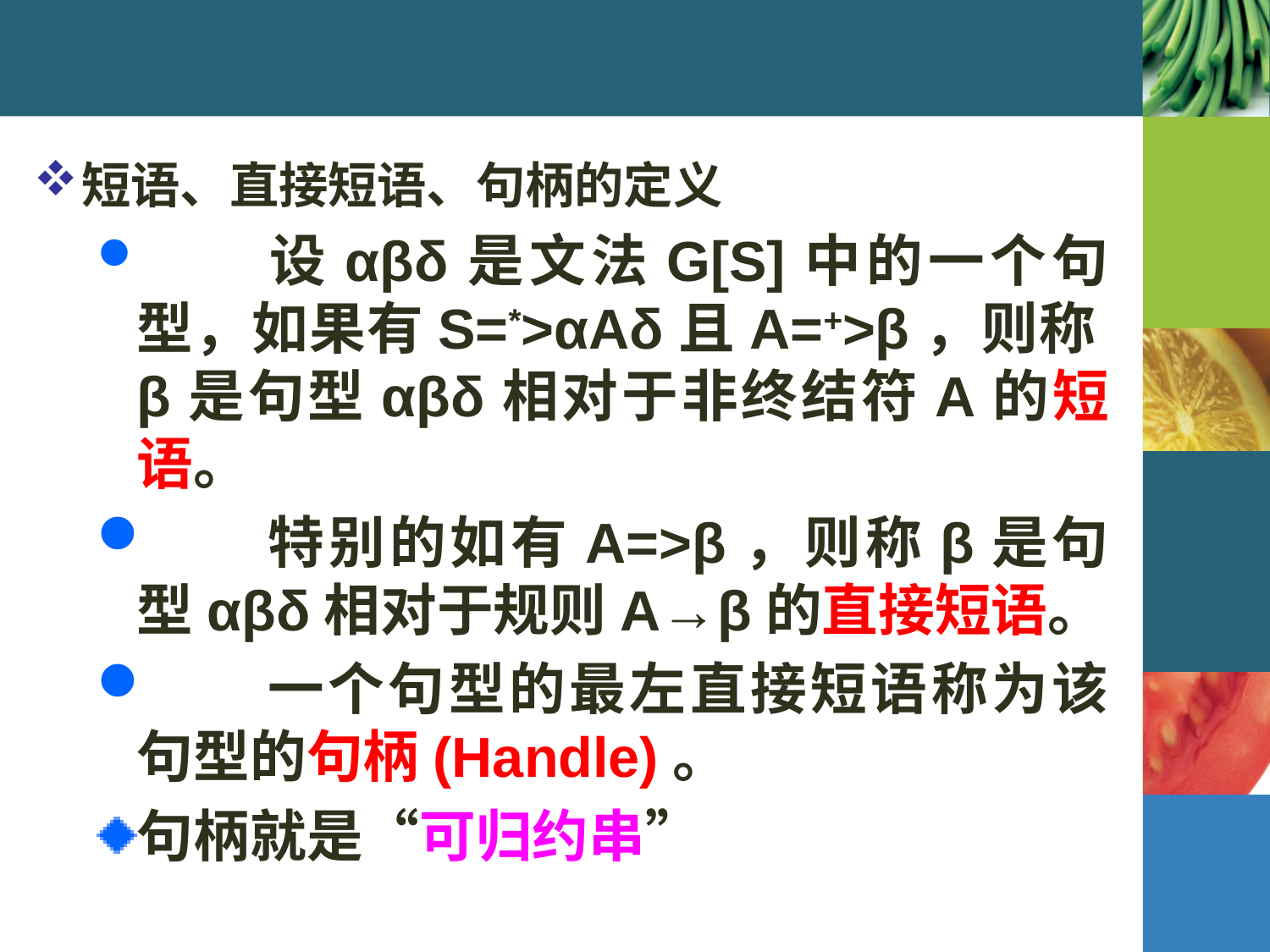

#
短语、直接短语、句柄的定义
	设αβδ是文法G[S]中的一个句型，如果有S=*>αAδ且A=+>β，则称β是句型αβδ相对于非终结符A的短语。
	特别的如有A=>β，则称β是句型αβδ相对于规则A→β的直接短语。
	一个句型的最左直接短语称为该句型的句柄(Handle)。
句柄就是“可归约串”